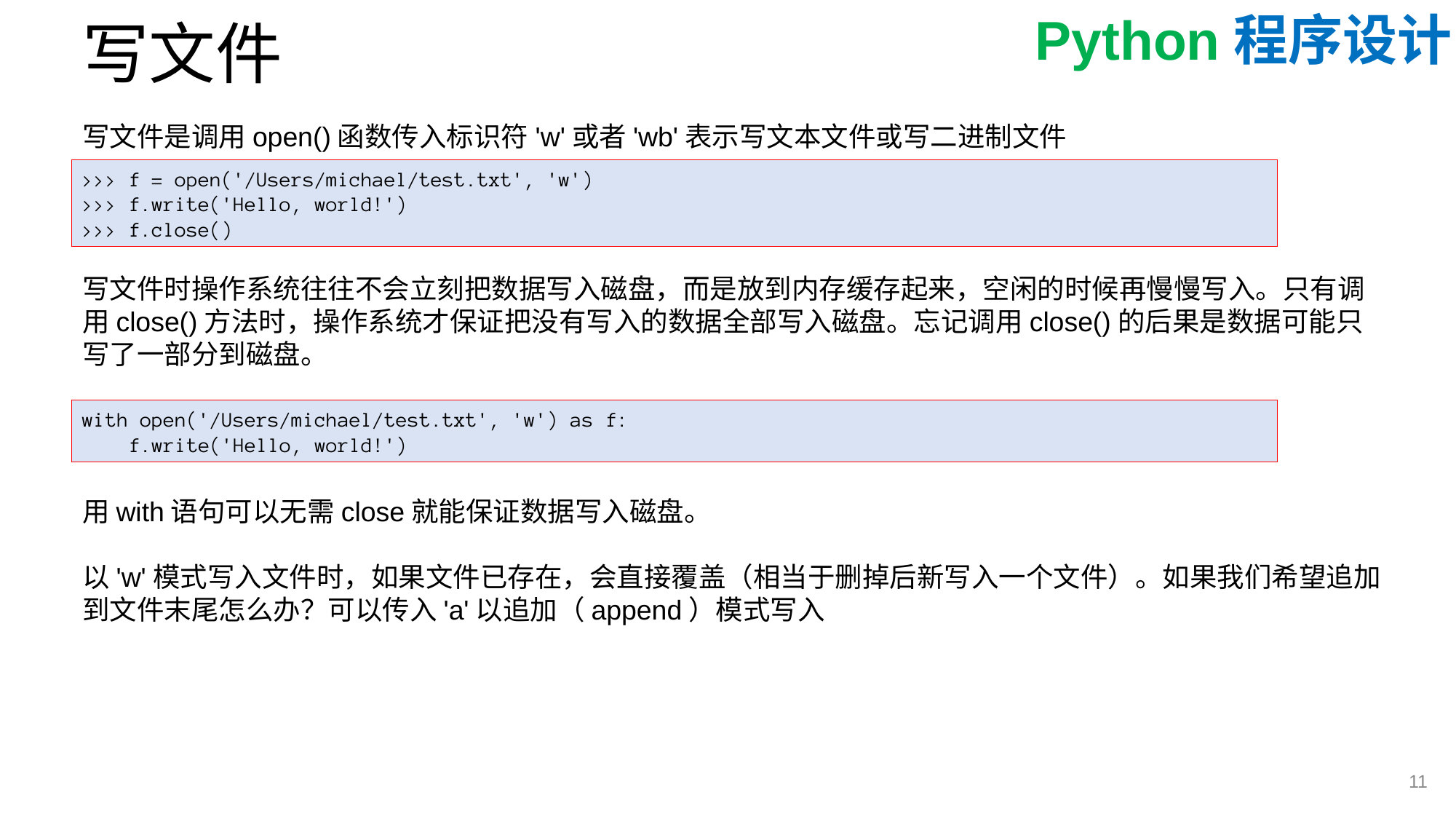

# 写文件
写文件是调用open()函数传入标识符'w'或者'wb'表示写文本文件或写二进制文件
>>> f = open('/Users/michael/test.txt', 'w')
>>> f.write('Hello, world!')
>>> f.close()
写文件时操作系统往往不会立刻把数据写入磁盘，而是放到内存缓存起来，空闲的时候再慢慢写入。只有调用close()方法时，操作系统才保证把没有写入的数据全部写入磁盘。忘记调用close()的后果是数据可能只写了一部分到磁盘。
with open('/Users/michael/test.txt', 'w') as f:
    f.write('Hello, world!')
用with语句可以无需close就能保证数据写入磁盘。

以'w'模式写入文件时，如果文件已存在，会直接覆盖（相当于删掉后新写入一个文件）。如果我们希望追加到文件末尾怎么办？可以传入'a'以追加（append）模式写入
11